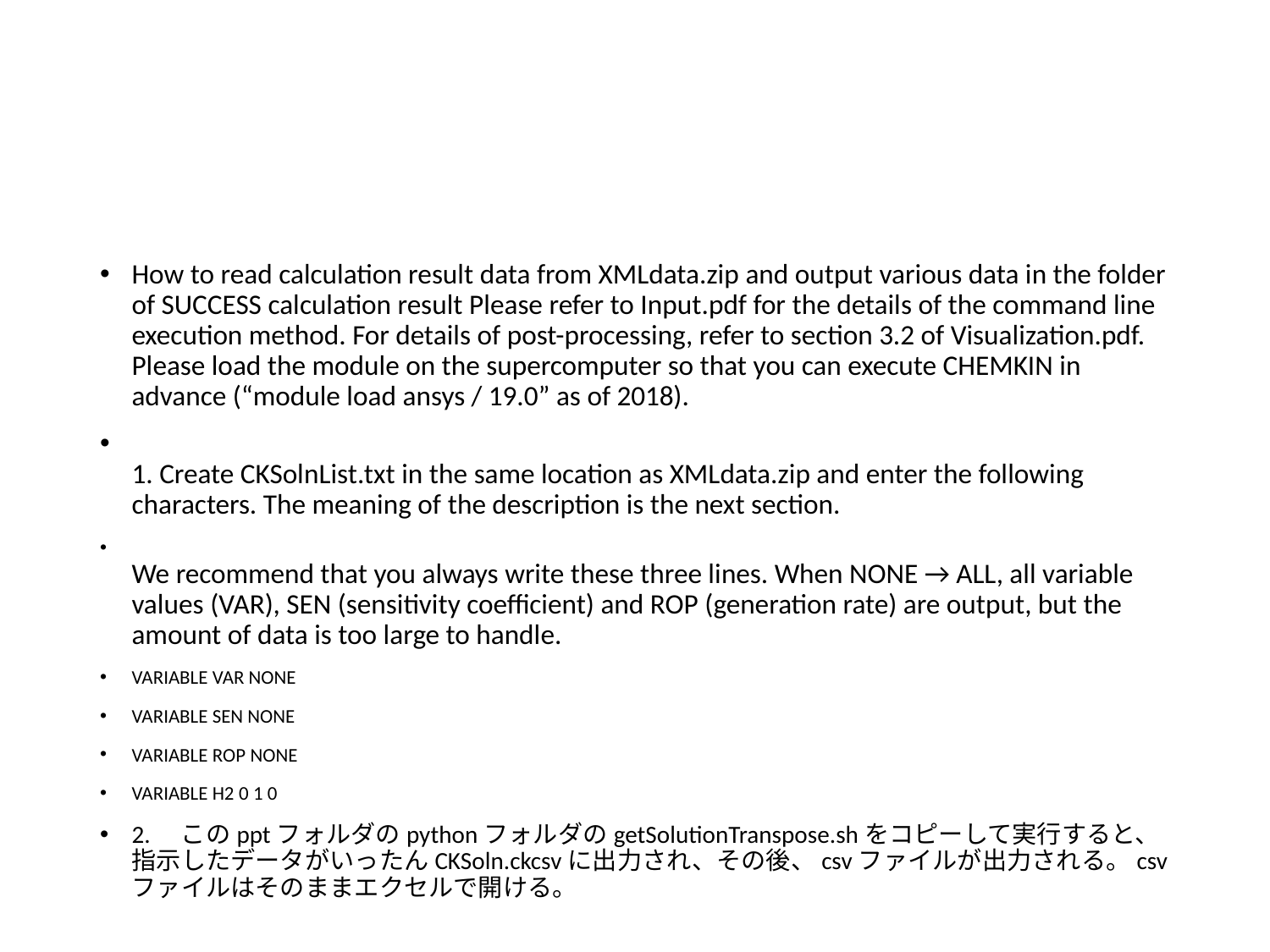

#
How to read calculation result data from XMLdata.zip and output various data in the folder of SUCCESS calculation result Please refer to Input.pdf for the details of the command line execution method. For details of post-processing, refer to section 3.2 of Visualization.pdf. Please load the module on the supercomputer so that you can execute CHEMKIN in advance (“module load ansys / 19.0” as of 2018).
1. Create CKSolnList.txt in the same location as XMLdata.zip and enter the following characters. The meaning of the description is the next section.
We recommend that you always write these three lines. When NONE → ALL, all variable values ​​(VAR), SEN (sensitivity coefficient) and ROP (generation rate) are output, but the amount of data is too large to handle.
VARIABLE VAR NONE
VARIABLE SEN NONE
VARIABLE ROP NONE
VARIABLE H2 0 1 0
2.　このpptフォルダのpythonフォルダのgetSolutionTranspose.shをコピーして実行すると、指示したデータがいったんCKSoln.ckcsvに出力され、その後、csvファイルが出力される。csvファイルはそのままエクセルで開ける。